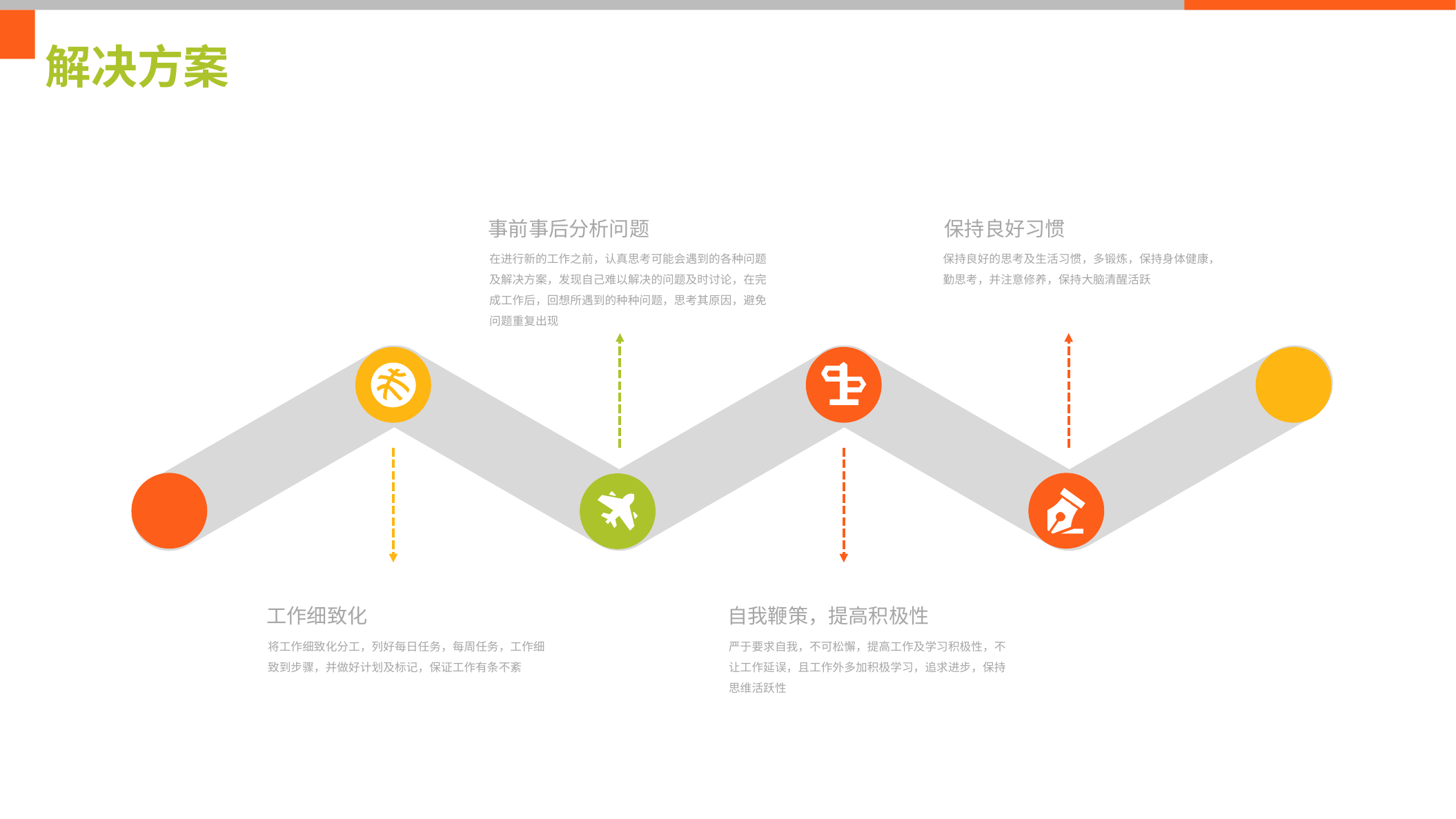

解决方案
Click On Add Related Title Words
点击添加相关标题文字

事前事后分析问题
保持良好习惯
在进行新的工作之前，认真思考可能会遇到的各种问题及解决方案，发现自己难以解决的问题及时讨论，在完成工作后，回想所遇到的种种问题，思考其原因，避免问题重复出现
保持良好的思考及生活习惯，多锻炼，保持身体健康，勤思考，并注意修养，保持大脑清醒活跃
工作细致化
自我鞭策，提高积极性
将工作细致化分工，列好每日任务，每周任务，工作细致到步骤，并做好计划及标记，保证工作有条不紊
严于要求自我，不可松懈，提高工作及学习积极性，不让工作延误，且工作外多加积极学习，追求进步，保持思维活跃性